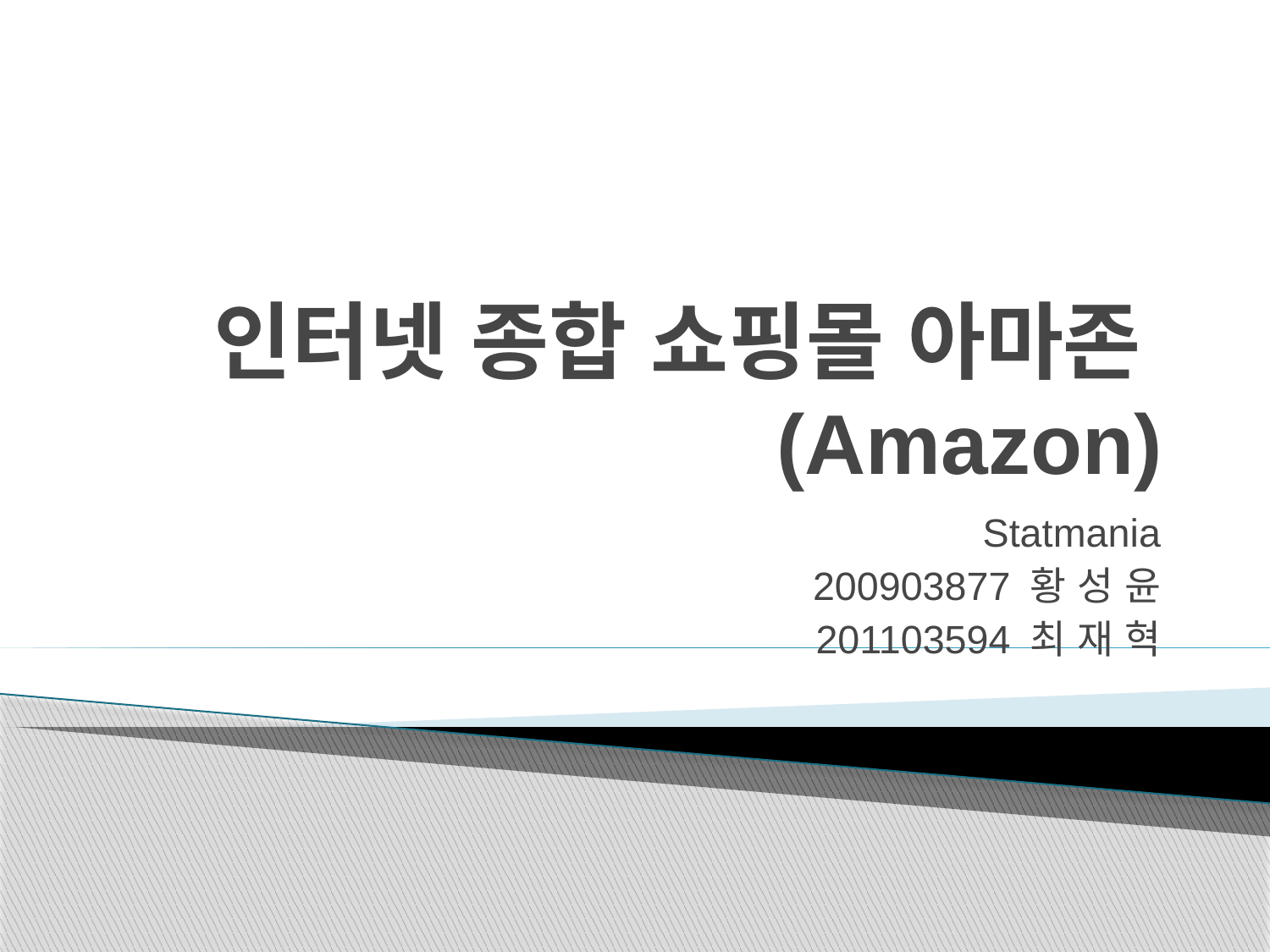

# 인터넷 종합 쇼핑몰 아마존(Amazon)
Statmania
200903877 황 성 윤
201103594 최 재 혁